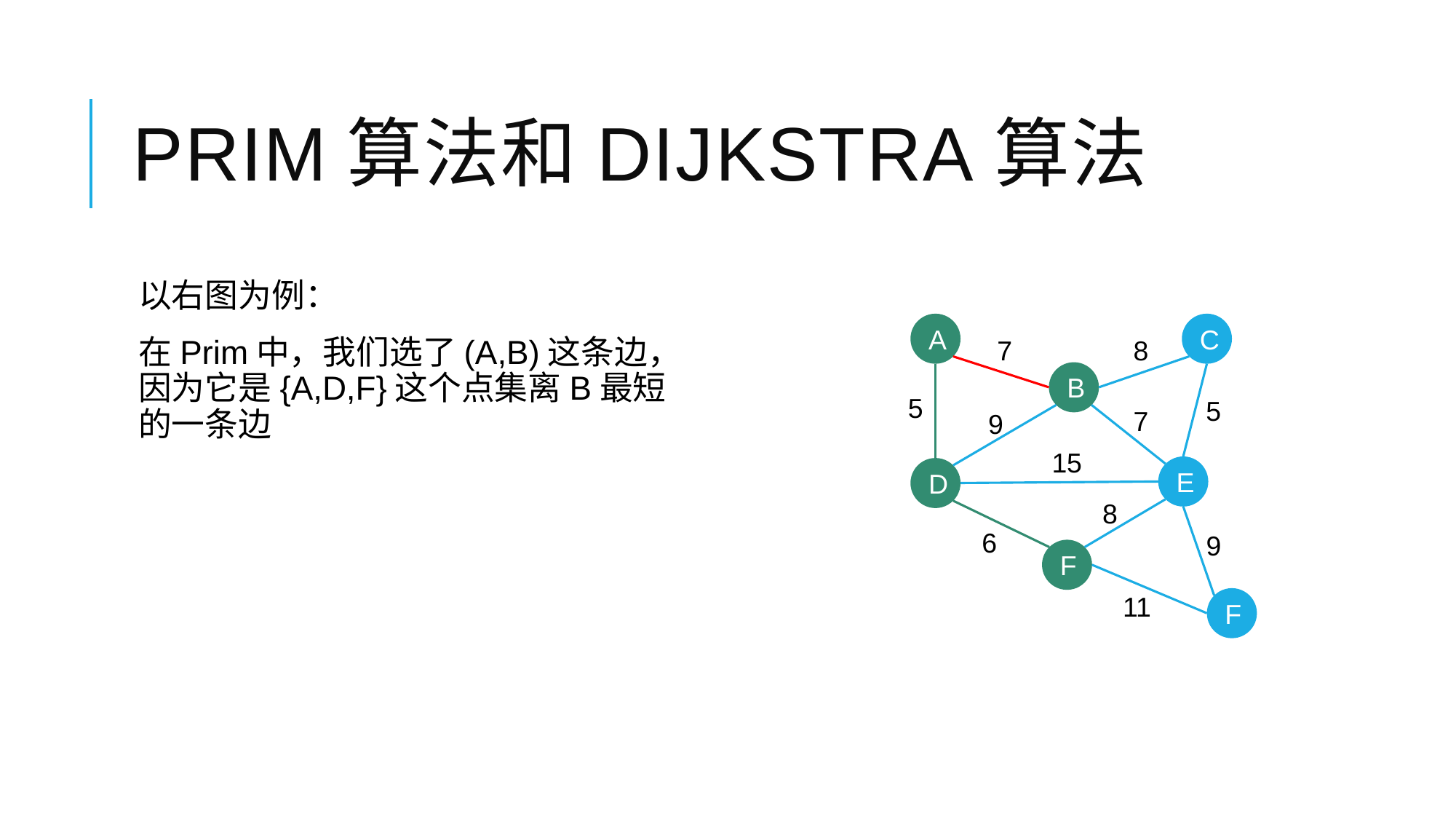

# Prim算法和Dijkstra算法
以右图为例：
在Prim中，我们选了(A,B)这条边，因为它是{A,D,F}这个点集离B最短的一条边
A
C
7
8
B
5
5
7
9
15
E
D
8
6
9
F
11
F